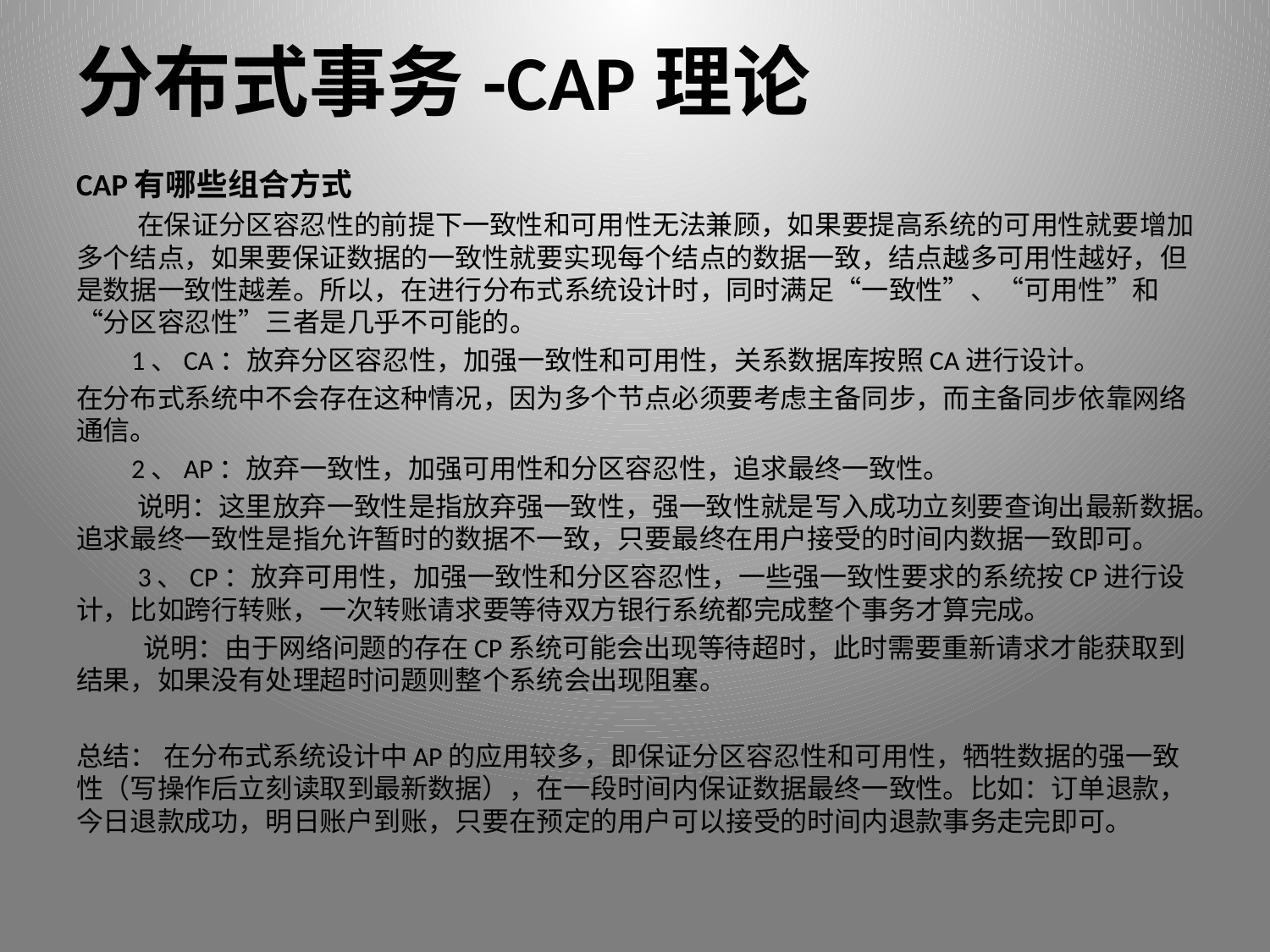

# 分布式事务-CAP理论
CAP有哪些组合方式
         在保证分区容忍性的前提下一致性和可用性无法兼顾，如果要提高系统的可用性就要增加多个结点，如果要保证数据的一致性就要实现每个结点的数据一致，结点越多可用性越好，但是数据一致性越差。所以，在进行分布式系统设计时，同时满足“一致性”、“可用性”和“分区容忍性”三者是几乎不可能的。
         1、CA：放弃分区容忍性，加强一致性和可用性，关系数据库按照CA进行设计。
在分布式系统中不会存在这种情况，因为多个节点必须要考虑主备同步，而主备同步依靠网络通信。
         2、AP：放弃一致性，加强可用性和分区容忍性，追求最终一致性。
         说明：这里放弃一致性是指放弃强一致性，强一致性就是写入成功立刻要查询出最新数据。追求最终一致性是指允许暂时的数据不一致，只要最终在用户接受的时间内数据一致即可。
          3、CP：放弃可用性，加强一致性和分区容忍性，一些强一致性要求的系统按CP进行设计，比如跨行转账，一次转账请求要等待双方银行系统都完成整个事务才算完成。
          说明：由于网络问题的存在CP系统可能会出现等待超时，此时需要重新请求才能获取到结果，如果没有处理超时问题则整个系统会出现阻塞。

总结：​ 在分布式系统设计中AP的应用较多，即保证分区容忍性和可用性，牺牲数据的强一致性（写操作后立刻读取到最新数据），在一段时间内保证数据最终一致性。比如：订单退款，今日退款成功，明日账户到账，只要在预定的用户可以接受的时间内退款事务走完即可。